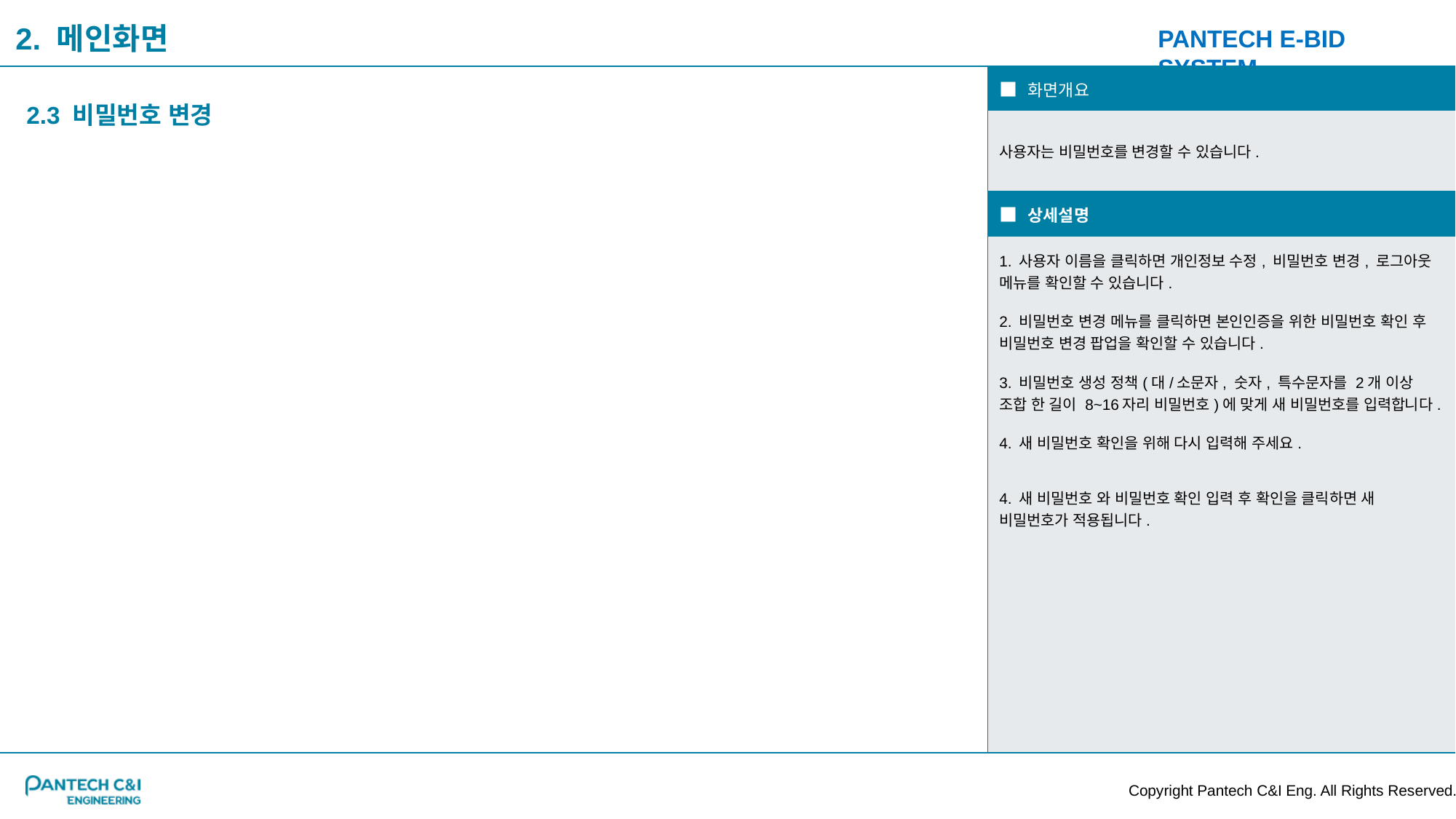

2. 메인화면
| ■ 화면개요 |
| --- |
| 사용자는 비밀번호를 변경할 수 있습니다. |
| ■ 상세설명 |
| 1. 사용자 이름을 클릭하면 개인정보 수정, 비밀번호 변경, 로그아웃 메뉴를 확인할 수 있습니다. 2. 비밀번호 변경 메뉴를 클릭하면 본인인증을 위한 비밀번호 확인 후 비밀번호 변경 팝업을 확인할 수 있습니다. 3. 비밀번호 생성 정책(대/소문자, 숫자, 특수문자를 2개 이상 조합 한 길이 8~16자리 비밀번호)에 맞게 새 비밀번호를 입력합니다. 4. 새 비밀번호 확인을 위해 다시 입력해 주세요. 4. 새 비밀번호 와 비밀번호 확인 입력 후 확인을 클릭하면 새 비밀번호가 적용됩니다. |
2.3 비밀번호 변경